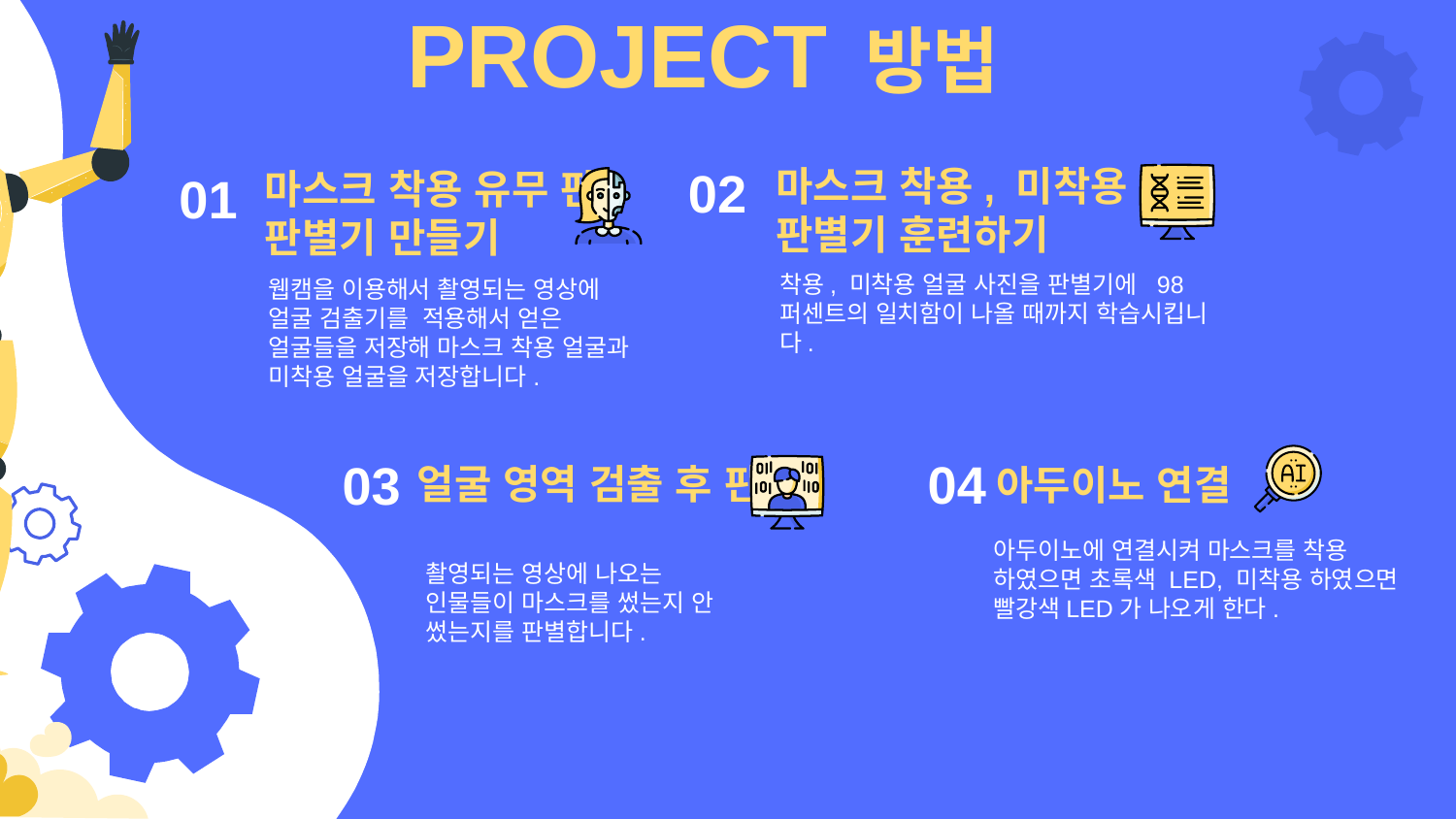

PROJECT 방법

02
마스크 착용, 미착용 판별기 훈련하기
01
# 마스크 착용 유무 판 판별기 만들기

착용, 미착용 얼굴 사진을 판별기에  98퍼센트의 일치함이 나올 때까지 학습시킵니다.
웹캠을 이용해서 촬영되는 영상에 얼굴 검출기를  적용해서 얻은 얼굴들을 저장해 마스크 착용 얼굴과 미착용 얼굴을 저장합니다.

04
03
얼굴 영역 검출 후 판별
아두이노 연결

아두이노에 연결시켜 마스크를 착용 하였으면 초록색 LED, 미착용 하였으면 빨강색LED가 나오게 한다.

촬영되는 영상에 나오는 인물들이 마스크를 썼는지 안  썼는지를 판별합니다.